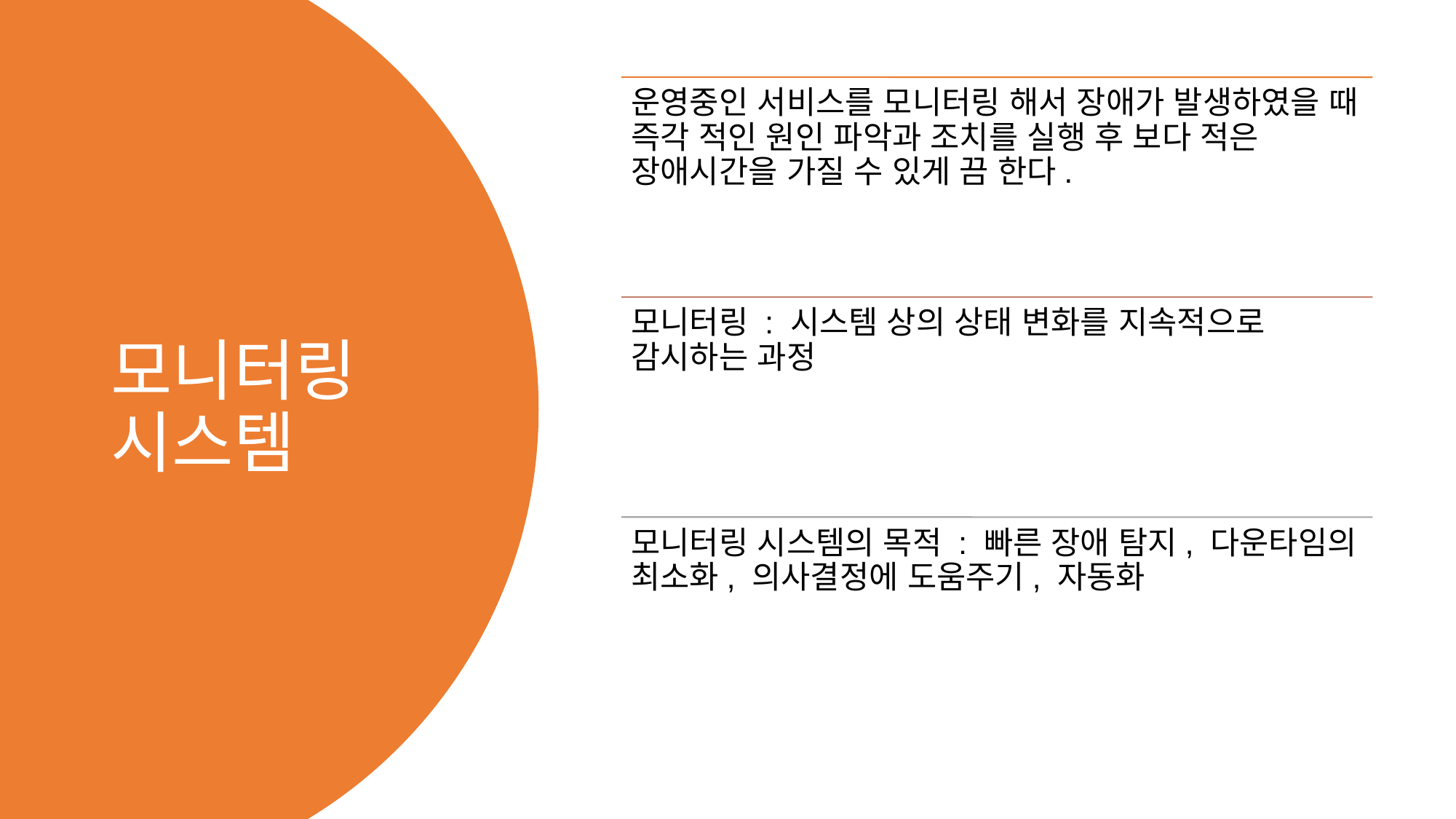

운영중인 서비스를 모니터링 해서 장애가 발생하였을 때 즉각 적인 원인 파악과 조치를 실행 후 보다 적은 장애시간을 가질 수 있게 끔 한다.
모니터링 : 시스템 상의 상태 변화를 지속적으로 감시하는 과정
모니터링 시스템의 목적 : 빠른 장애 탐지, 다운타임의 최소화, 의사결정에 도움주기, 자동화
# 모니터링 시스템